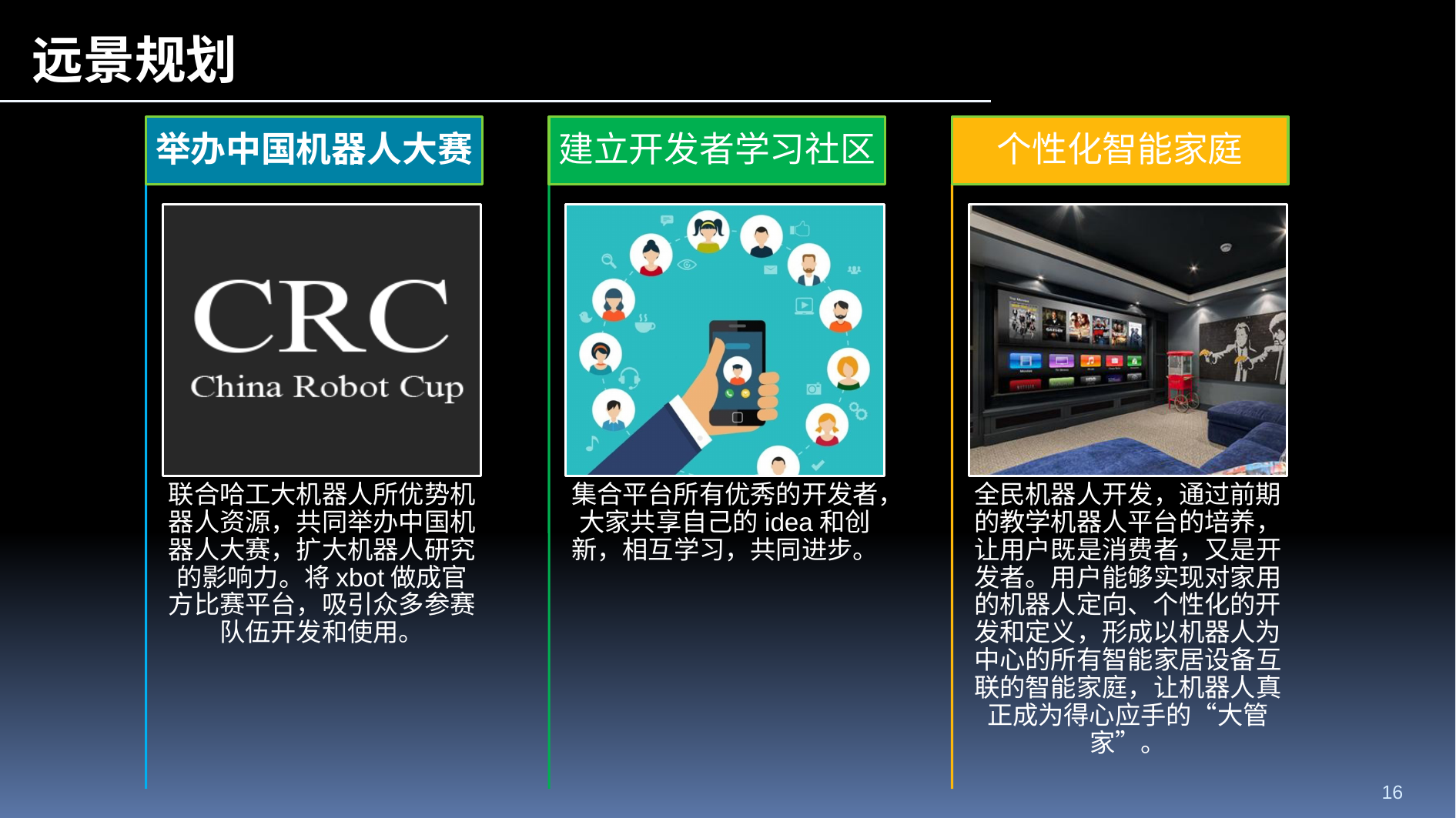

远景规划
联合哈工大机器人所优势机器人资源，共同举办中国机器人大赛，扩大机器人研究的影响力。将xbot做成官方比赛平台，吸引众多参赛队伍开发和使用。
举办中国机器人大赛
集合平台所有优秀的开发者，大家共享自己的idea和创新，相互学习，共同进步。
建立开发者学习社区
全民机器人开发，通过前期的教学机器人平台的培养，让用户既是消费者，又是开发者。用户能够实现对家用的机器人定向、个性化的开发和定义，形成以机器人为中心的所有智能家居设备互联的智能家庭，让机器人真正成为得心应手的“大管家”。
个性化智能家庭
16